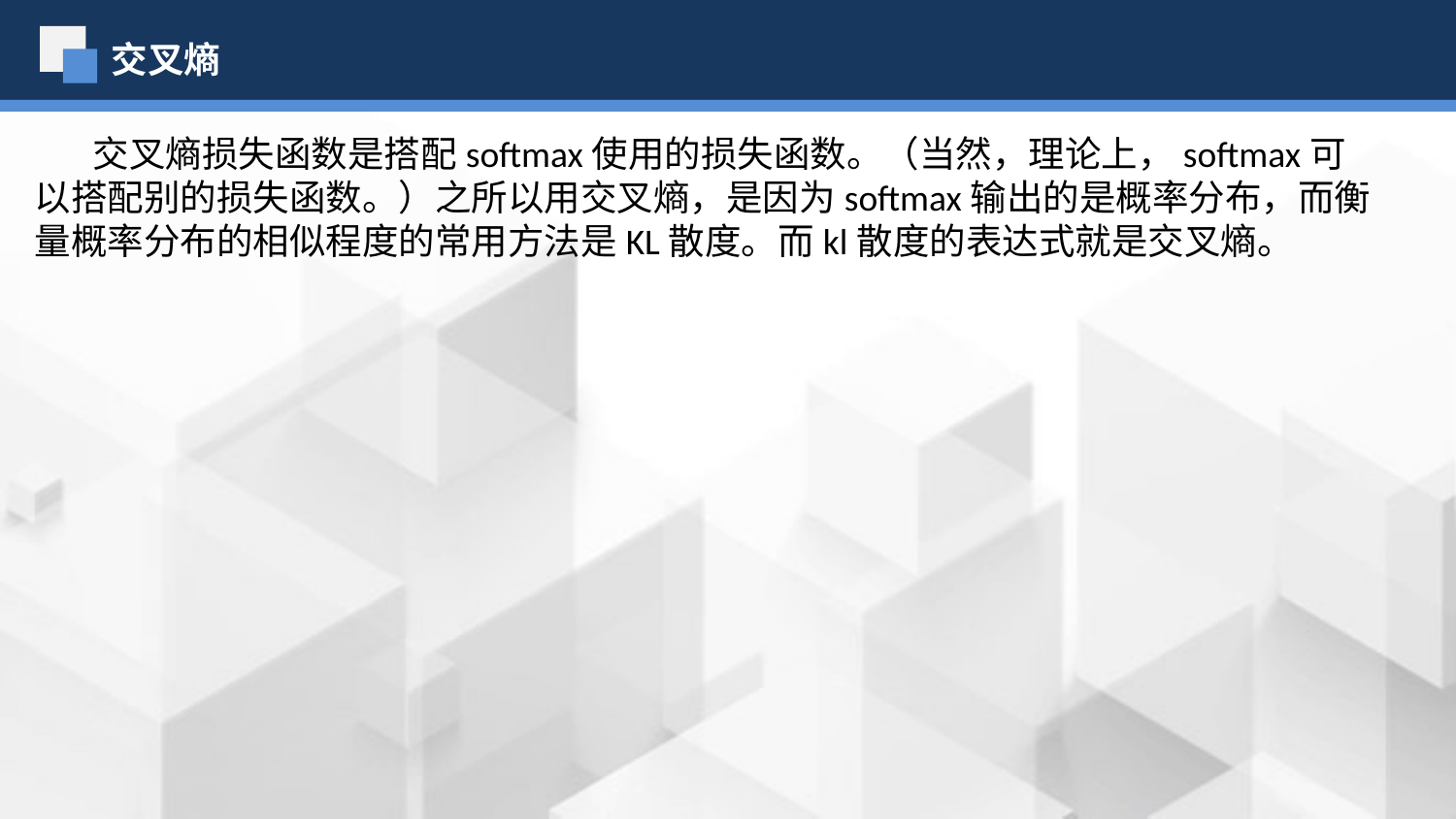

交叉熵

      交叉熵损失函数是搭配softmax使用的损失函数。（当然，理论上，softmax可以搭配别的损失函数。）之所以用交叉熵，是因为softmax输出的是概率分布，而衡量概率分布的相似程度的常用方法是KL散度。而kl散度的表达式就是交叉熵。